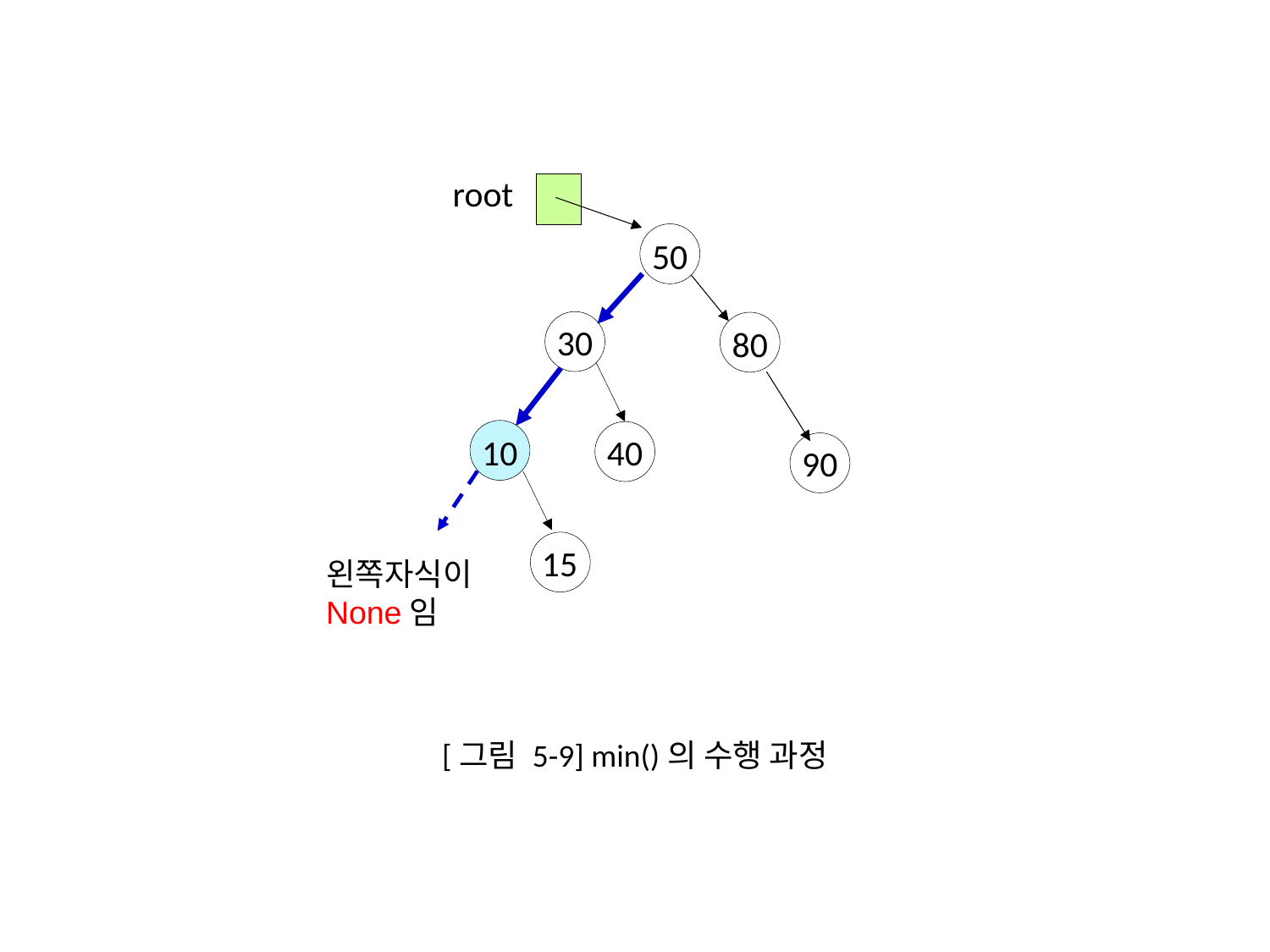

root

50

30
80

10
40

90

15
왼쪽자식이
None임
[그림 5-9] min()의 수행 과정